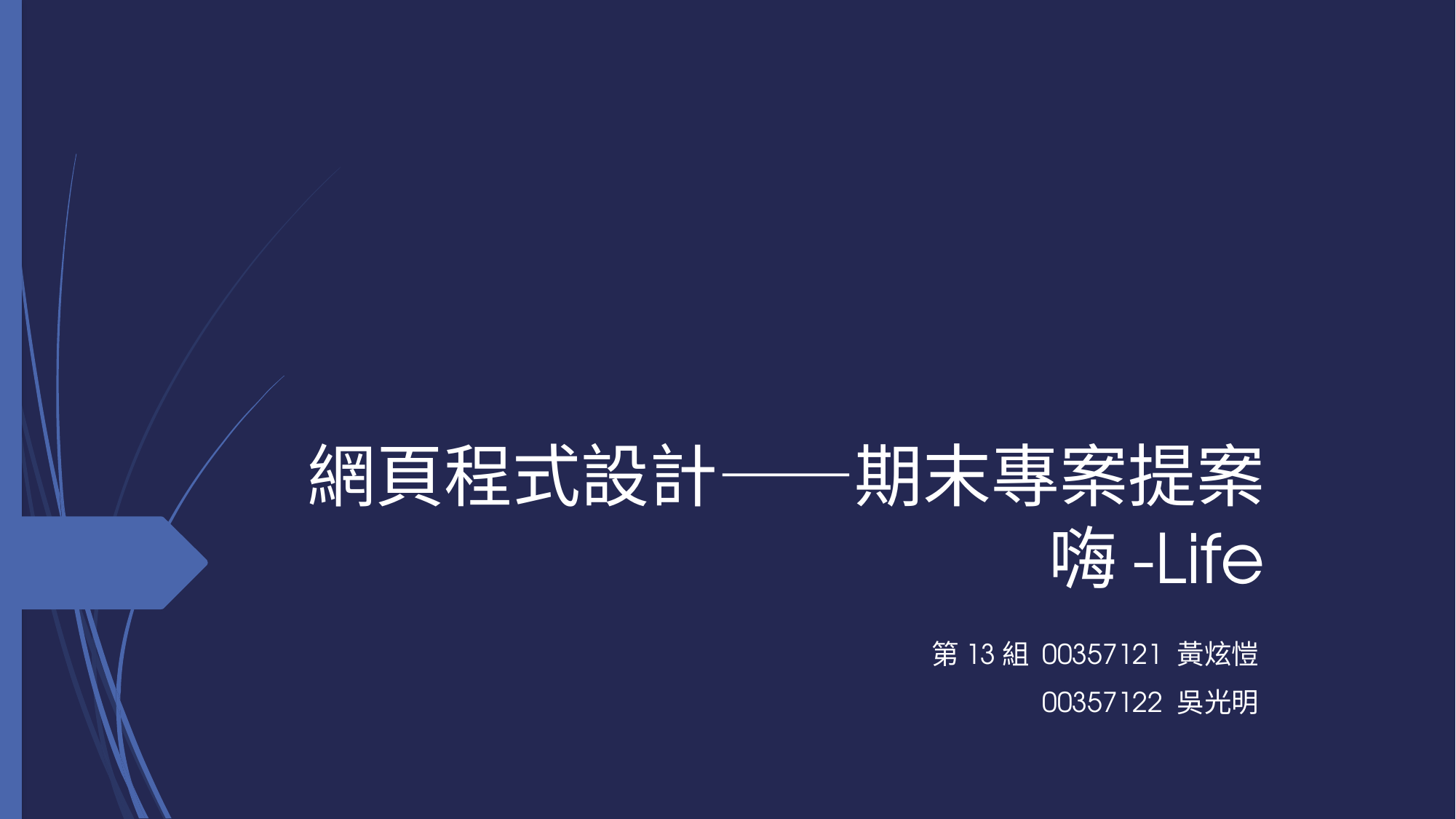

# 網頁程式設計――期末專案提案 嗨-Life
第13組 00357121 黃炫愷
00357122 吳光明